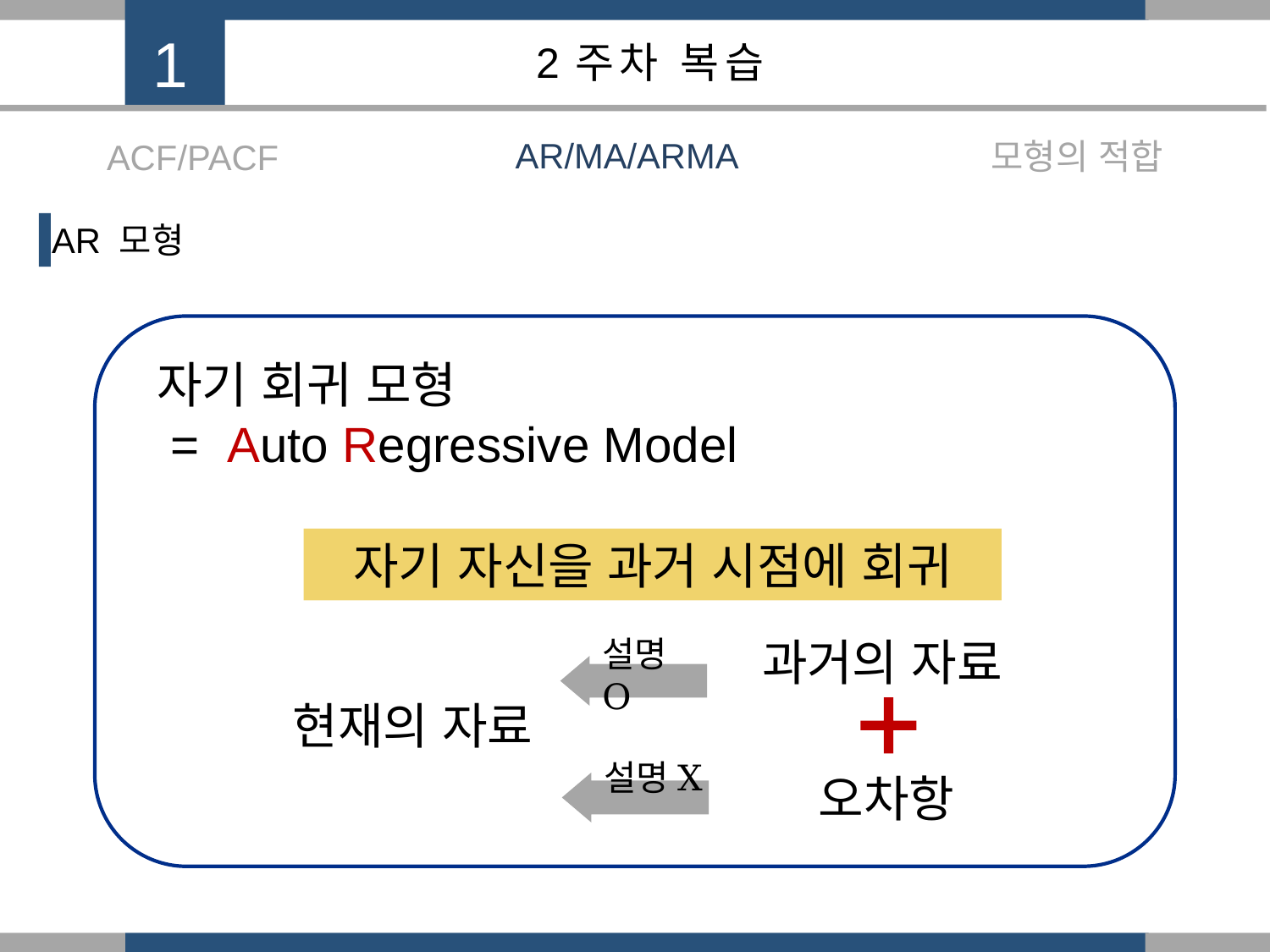

1
2주차 복습

AR/MA/ARMA
모형의 적합
ACF/PACF
AR 모형

자기 회귀 모형
 =  Auto Regressive Model
자기 자신을 과거 시점에 회귀

과거의 자료
설명O
+
현재의 자료

설명X
오차항